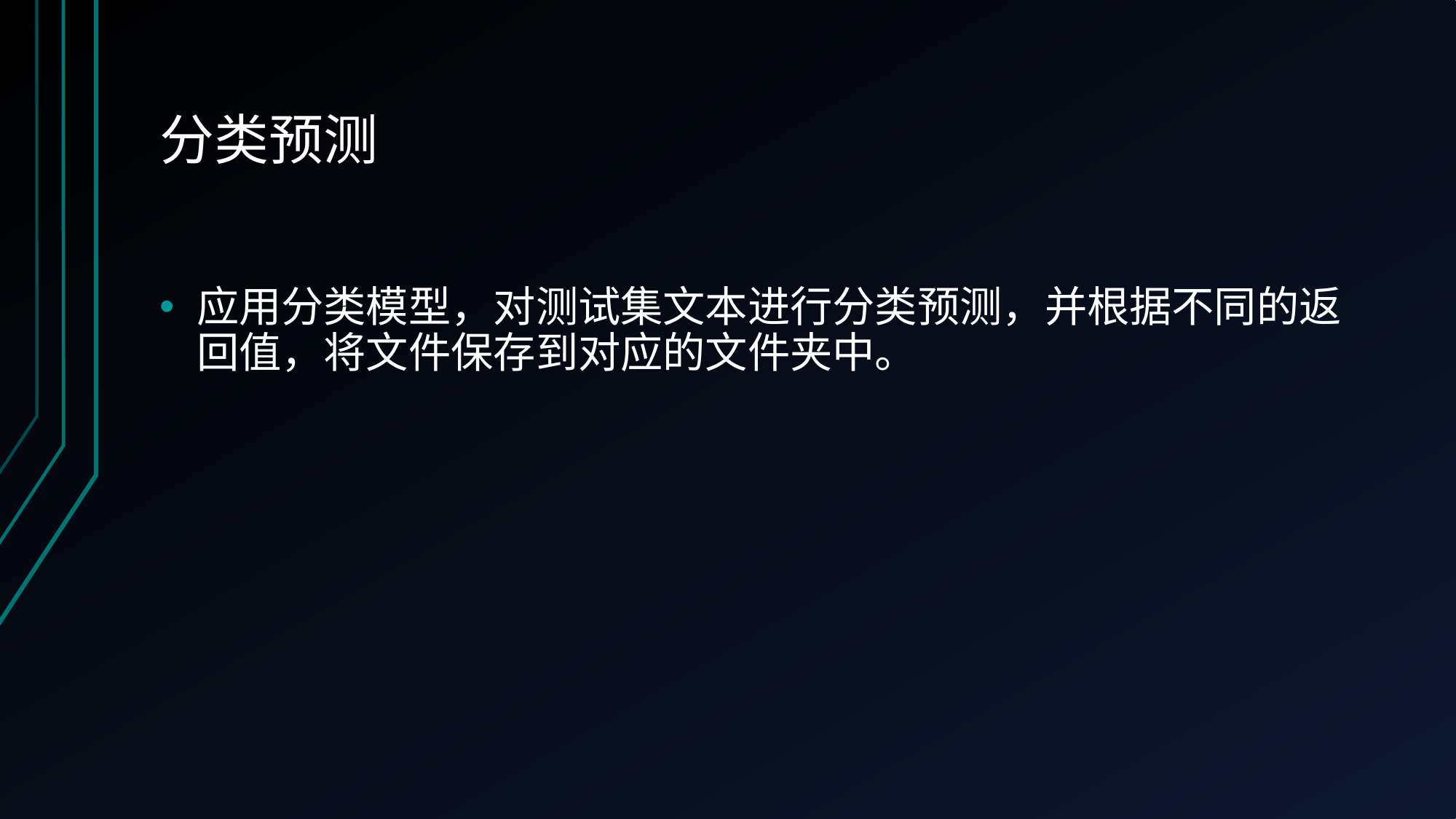

# 分类预测

应用分类模型，对测试集文本进行分类预测，并根据不同的返回值，将文件保存到对应的文件夹中。